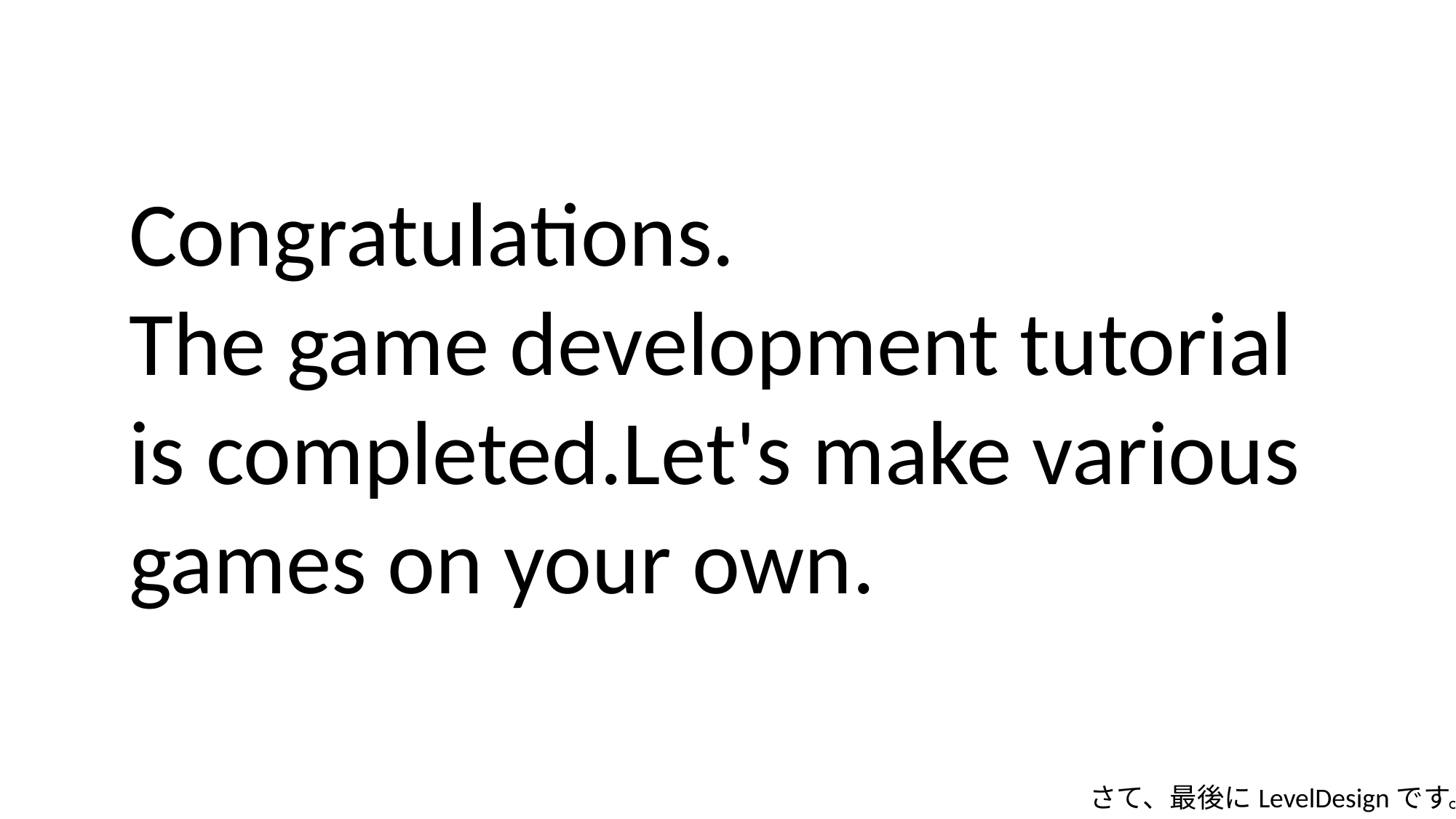

Congratulations.
The game development tutorial is completed.Let's make various games on your own.
さて、最後にLevelDesignです。